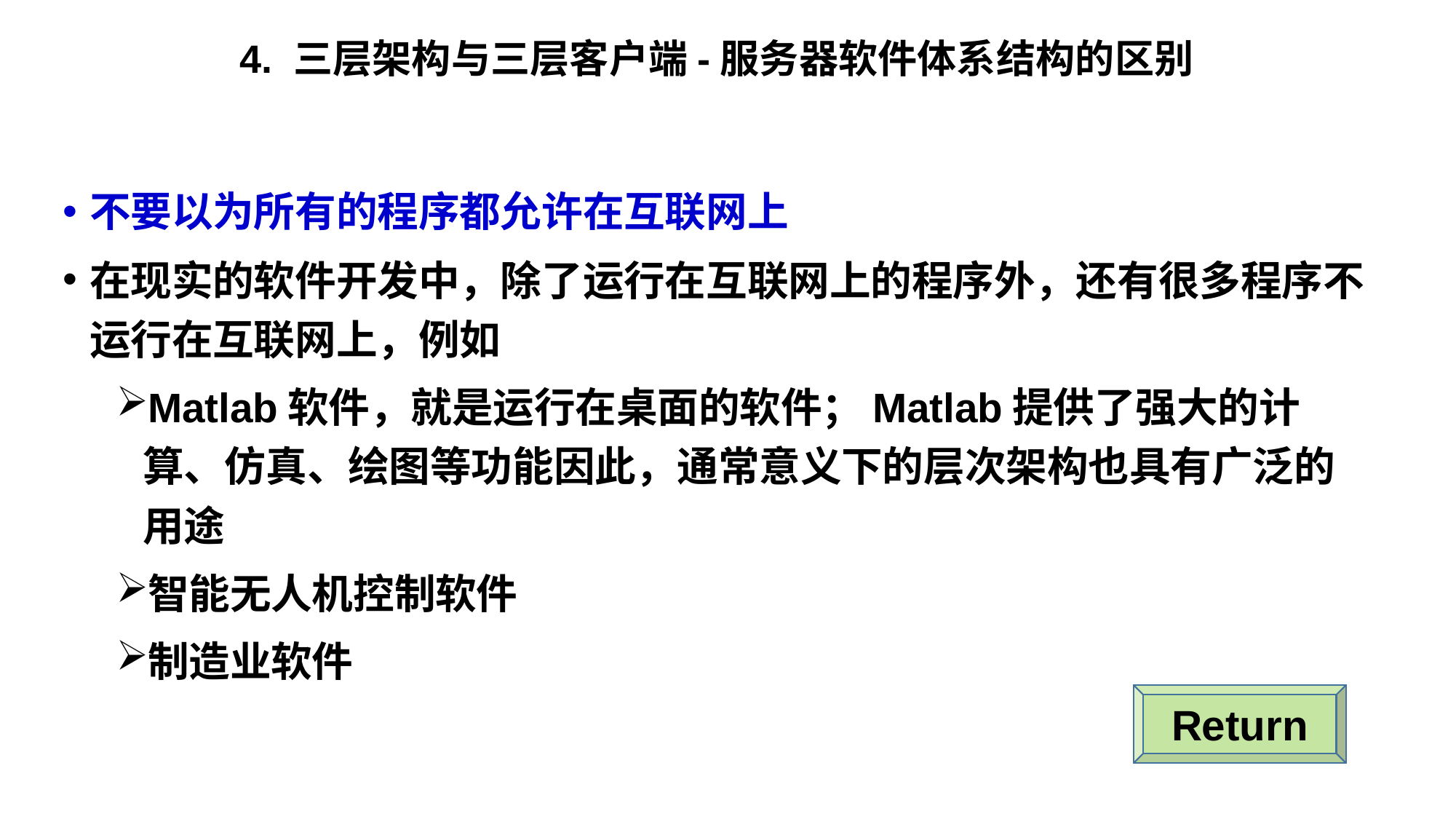

# 4. 三层架构与三层客户端-服务器软件体系结构的区别
不要以为所有的程序都允许在互联网上
在现实的软件开发中，除了运行在互联网上的程序外，还有很多程序不运行在互联网上，例如
Matlab软件，就是运行在桌面的软件；Matlab提供了强大的计算、仿真、绘图等功能因此，通常意义下的层次架构也具有广泛的用途
智能无人机控制软件
制造业软件
Return